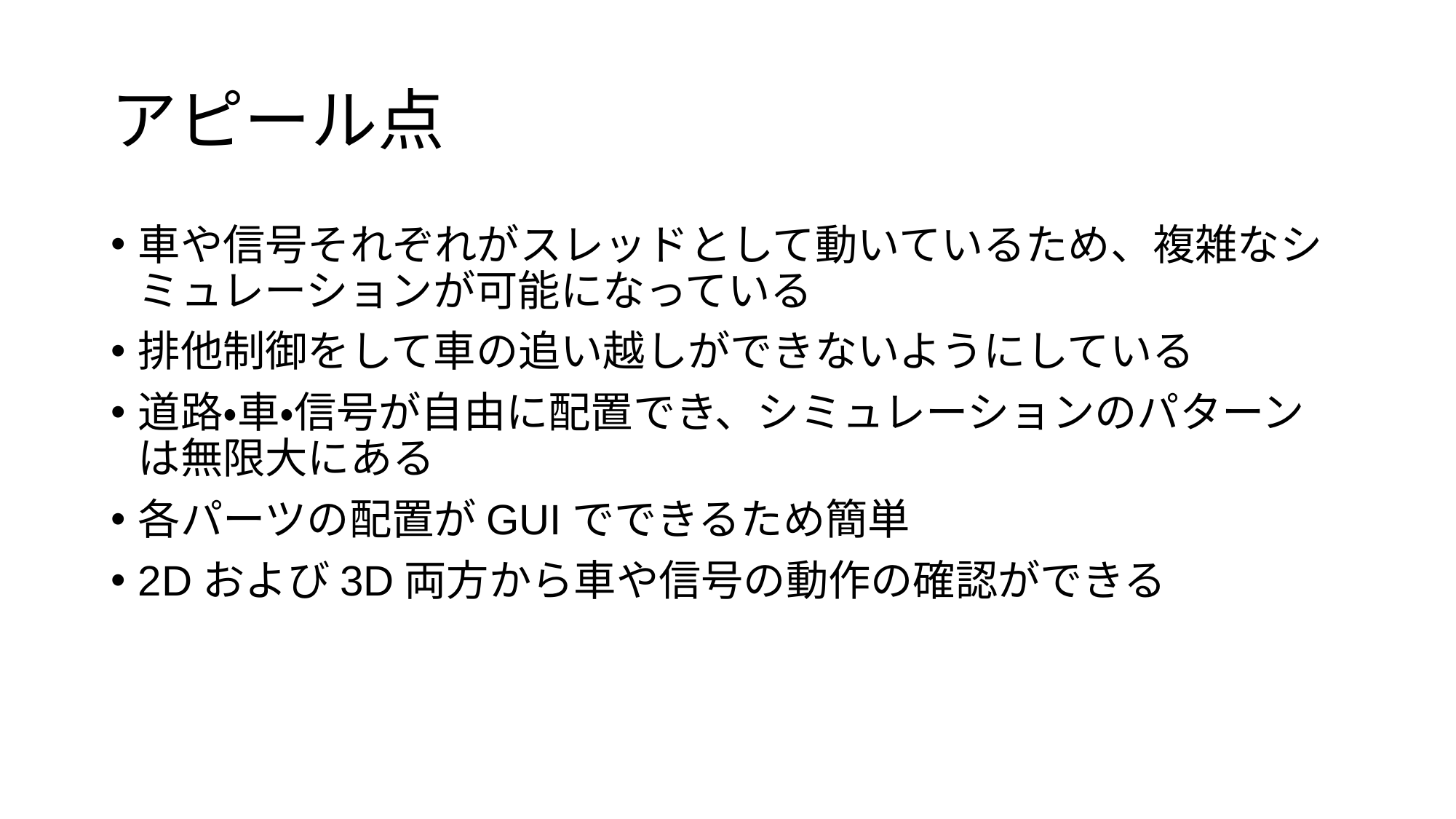

# アピール点
車や信号それぞれがスレッドとして動いているため、複雑なシミュレーションが可能になっている
排他制御をして車の追い越しができないようにしている
道路・車・信号が自由に配置でき、シミュレーションのパターンは無限大にある
各パーツの配置がGUIでできるため簡単
2Dおよび3D両方から車や信号の動作の確認ができる